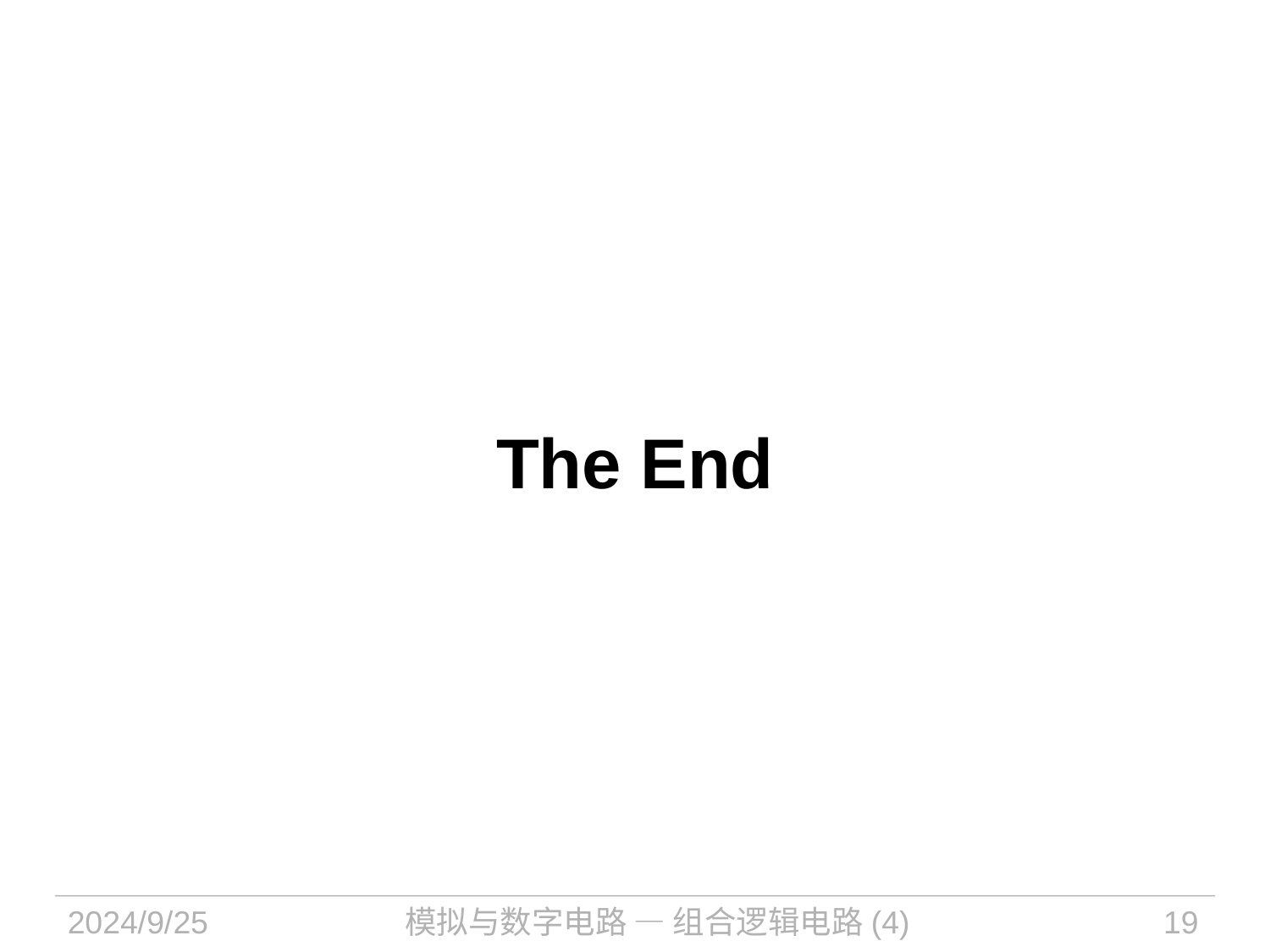

# The End
2024/9/25
模拟与数字电路 — 组合逻辑电路(4)
19